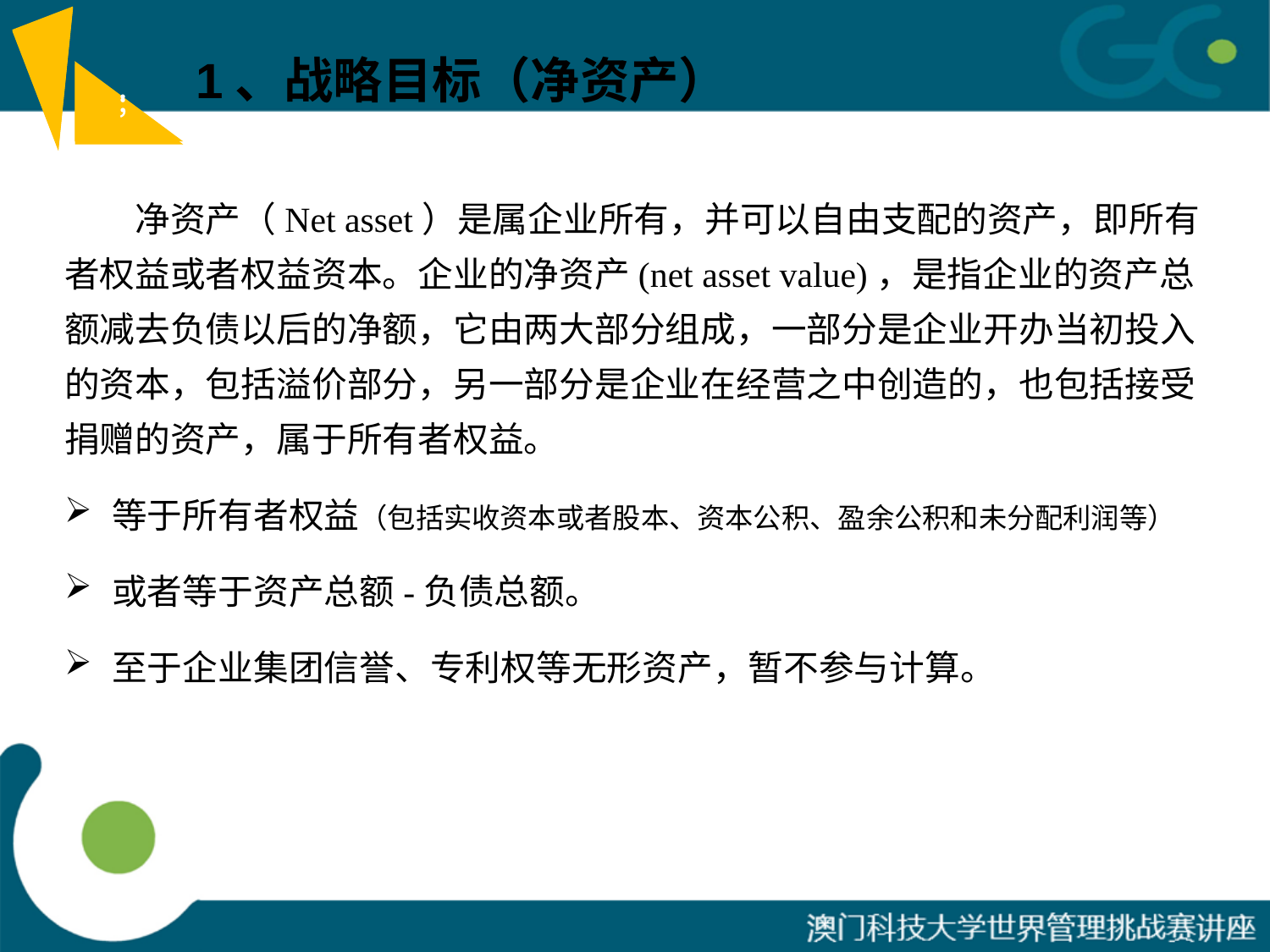

1、战略目标（净资产）

；
；
　　净资产（Net asset）是属企业所有，并可以自由支配的资产，即所有者权益或者权益资本。企业的净资产(net asset value)，是指企业的资产总额减去负债以后的净额，它由两大部分组成，一部分是企业开办当初投入的资本，包括溢价部分，另一部分是企业在经营之中创造的，也包括接受捐赠的资产，属于所有者权益。
等于所有者权益（包括实收资本或者股本、资本公积、盈余公积和未分配利润等）
或者等于资产总额-负债总额。
至于企业集团信誉、专利权等无形资产，暂不参与计算。